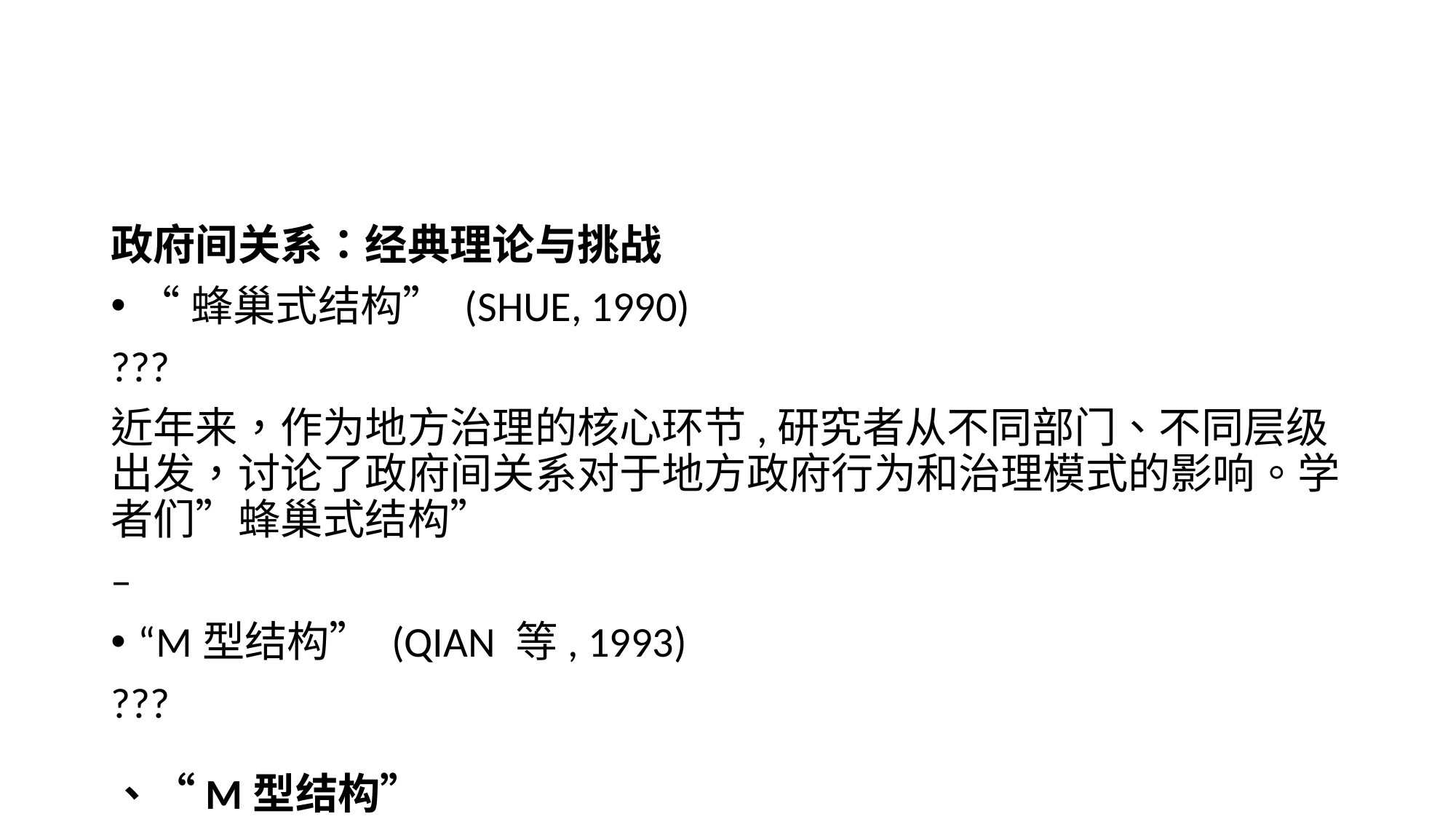

政府间关系：经典理论与挑战
“蜂巢式结构” (SHUE, 1990)
???
近年来，作为地方治理的核心环节,研究者从不同部门、不同层级出发，讨论了政府间关系对于地方政府行为和治理模式的影响。学者们”蜂巢式结构”
–
“M型结构” (QIAN 等, 1993)
???
、“M型结构”
“中国特色的财政联邦主义” (MONTINOLA 等, 1995)
???
“中国特色的财政联邦主义”
–
.navy[压力型体制 (荣敬本, 1998) ]
???
和压力型体制等解释。
–
生动描述
???
其中，“压力型体制”作为对中国地方治理实践的理论描绘，得到了国内外学者的广泛关注和讨论。 [@YangXueDong2012]它不仅生动的描述了中国地方治理的压力和动力
–
全局整合
“目标责任制” (EDIN, 2003)
“项目制” (陈家建, 2013)
“行政发包制” (周黎安, 2014a)
???
还由于其理论的全局性，能够对其他富有解释力的概念（诸如“目标责任制” [@Edin2003] 、“项目制” [@ChenJiaJian2013] 、“行政发包制” [@ZhouLiAn2014] ）进行较好地整合。